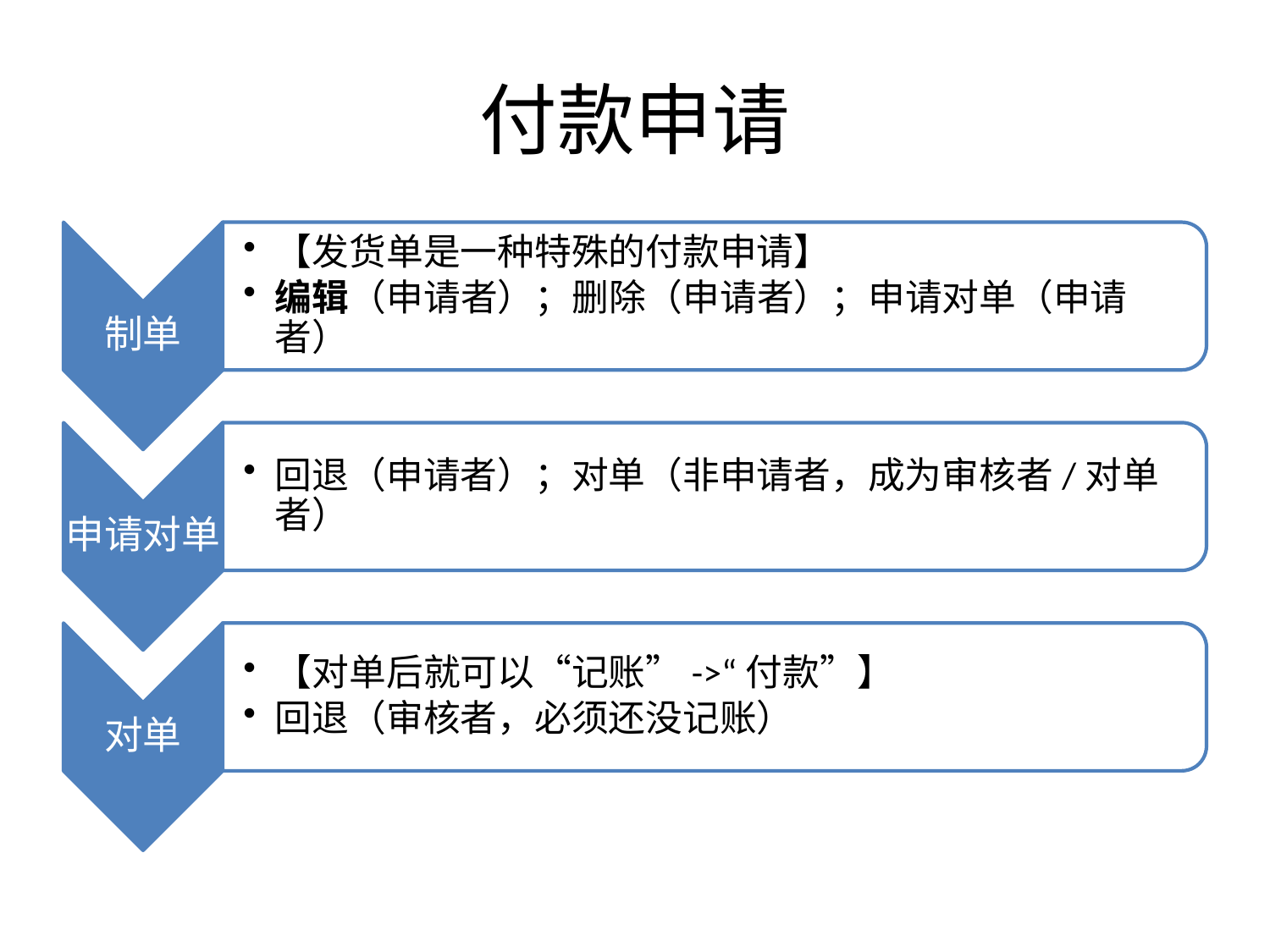

# 付款申请
制单
【发货单是一种特殊的付款申请】
编辑（申请者）；删除（申请者）；申请对单（申请者）
申请对单
回退（申请者）；对单（非申请者，成为审核者/对单者）
对单
【对单后就可以“记账”->“付款”】
回退（审核者，必须还没记账）